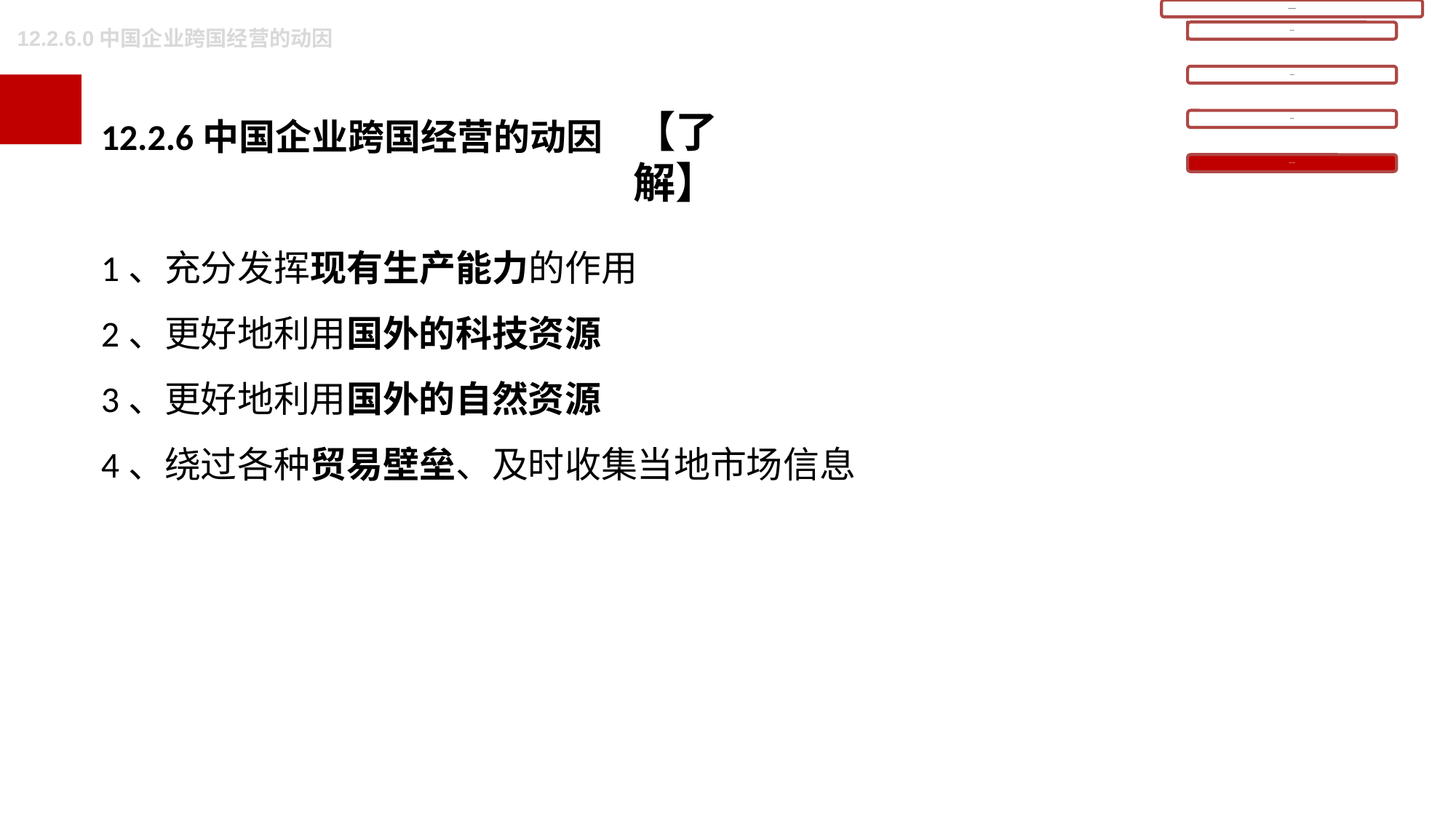

产品周期理论
垄断优势理论
内部化理论
公司跨国经营的基本理论
国际生产综合理论
12.2.6.0中国企业跨国经营的动因
12.2.6中国企业跨国经营的动因

1、充分发挥现有生产能力的作用
2、更好地利用国外的科技资源
3、更好地利用国外的自然资源
4、绕过各种贸易壁垒、及时收集当地市场信息

【了解】